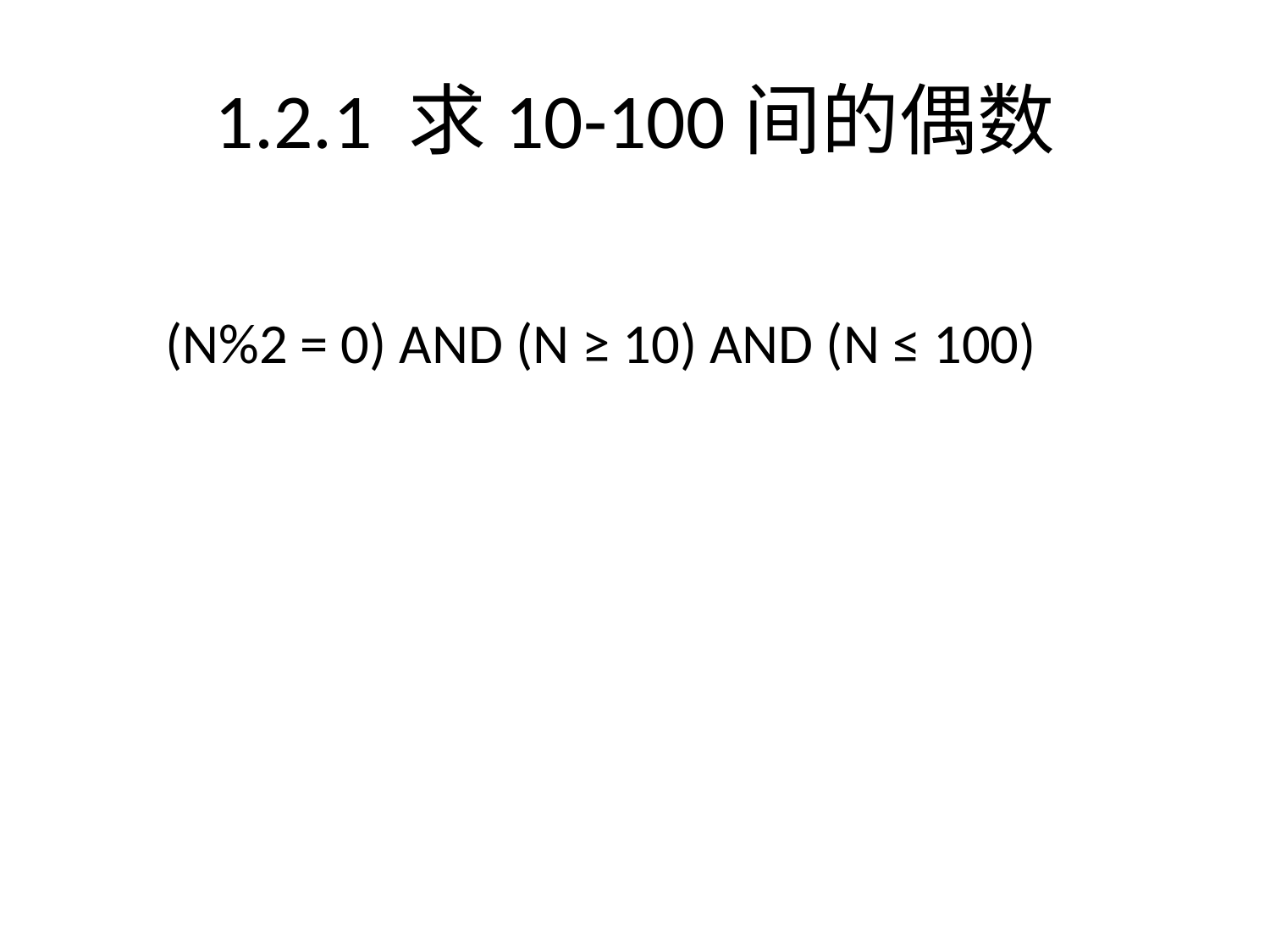

# 1.2.1 求10-100间的偶数

       (N%2 = 0) AND (N ≥ 10) AND (N ≤ 100)